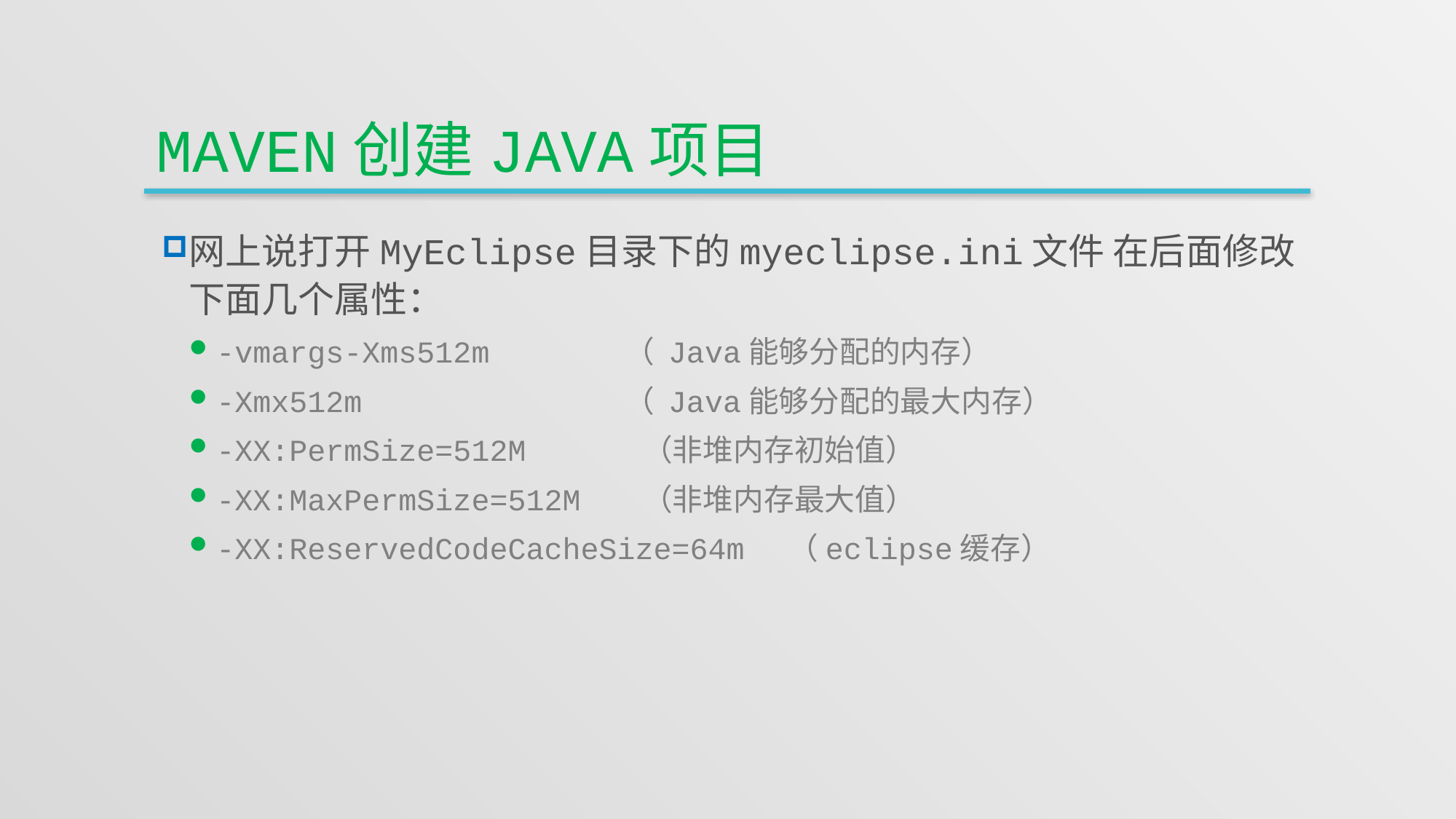

# Maven创建Java项目
网上说打开MyEclipse目录下的myeclipse.ini文件 在后面修改下面几个属性：
-vmargs-Xms512m       （ Java能够分配的内存）
-Xmx512m              （ Java能够分配的最大内存）
-XX:PermSize=512M      （非堆内存初始值）
-XX:MaxPermSize=512M   （非堆内存最大值）
-XX:ReservedCodeCacheSize=64m  （eclipse缓存）